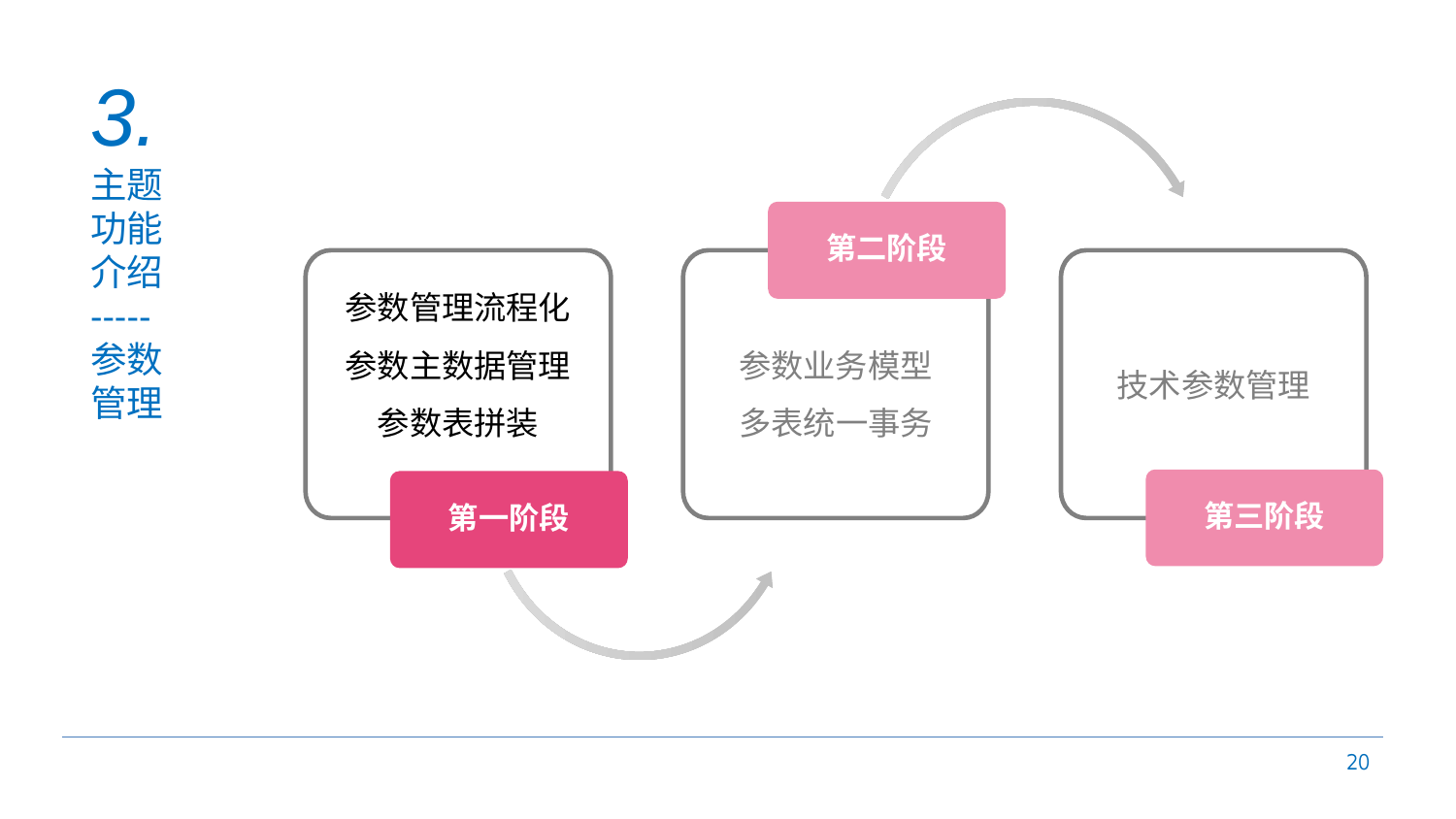

# 3. 主题 功能 介绍 ----- 参数 管理

第二阶段
参数管理流程化
参数主数据管理
参数表拼装

参数业务模型
多表统一事务
技术参数管理

第三阶段
第一阶段
20